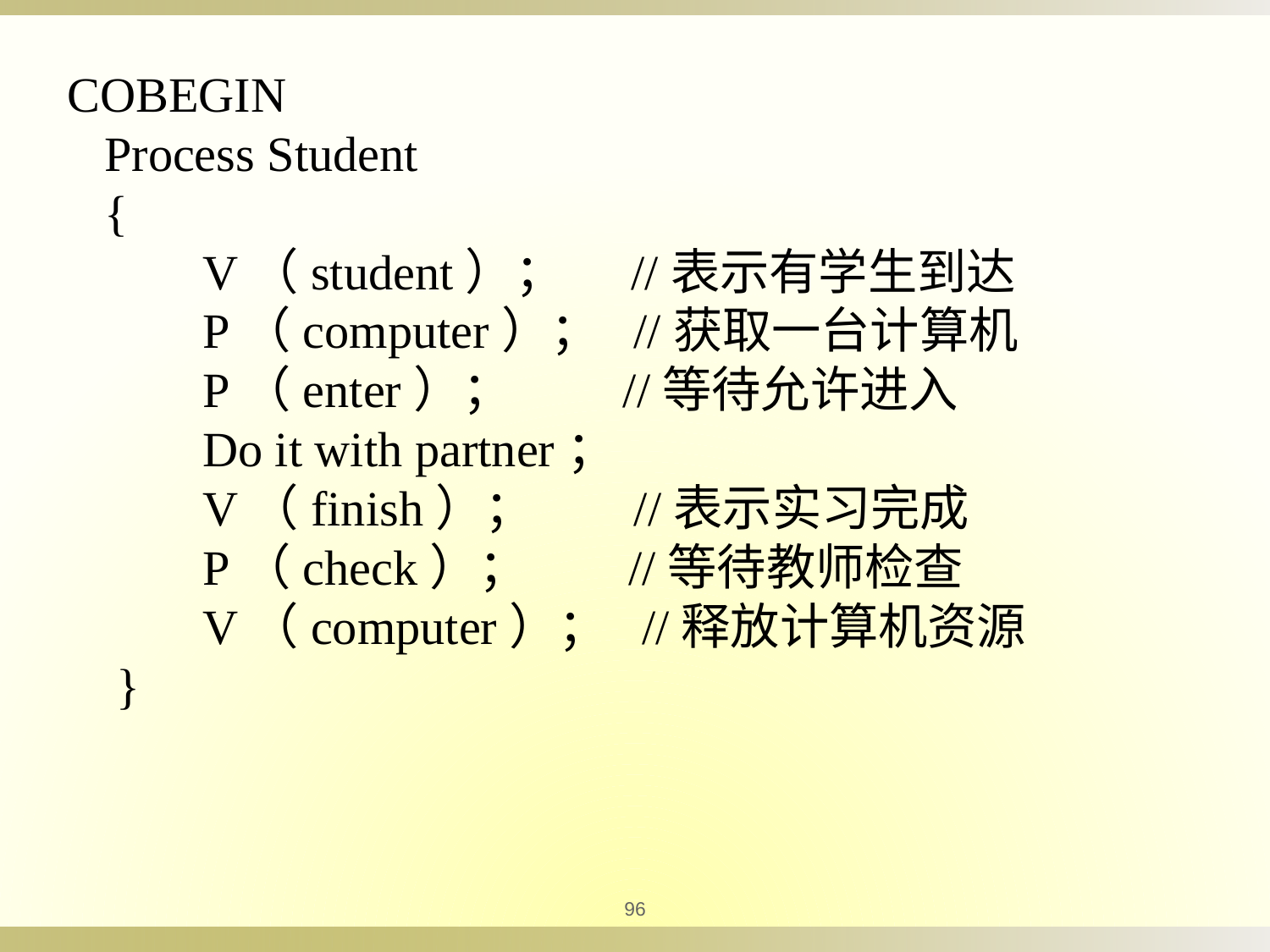

COBEGIN
   Process Student
   {
           V（student）；     //表示有学生到达
           P（computer）；  //获取一台计算机
           P（enter）；         //等待允许进入
           Do it with partner；
           V（finish）；        //表示实习完成
           P（check）；        //等待教师检查
           V（computer）；  //释放计算机资源
    }

96